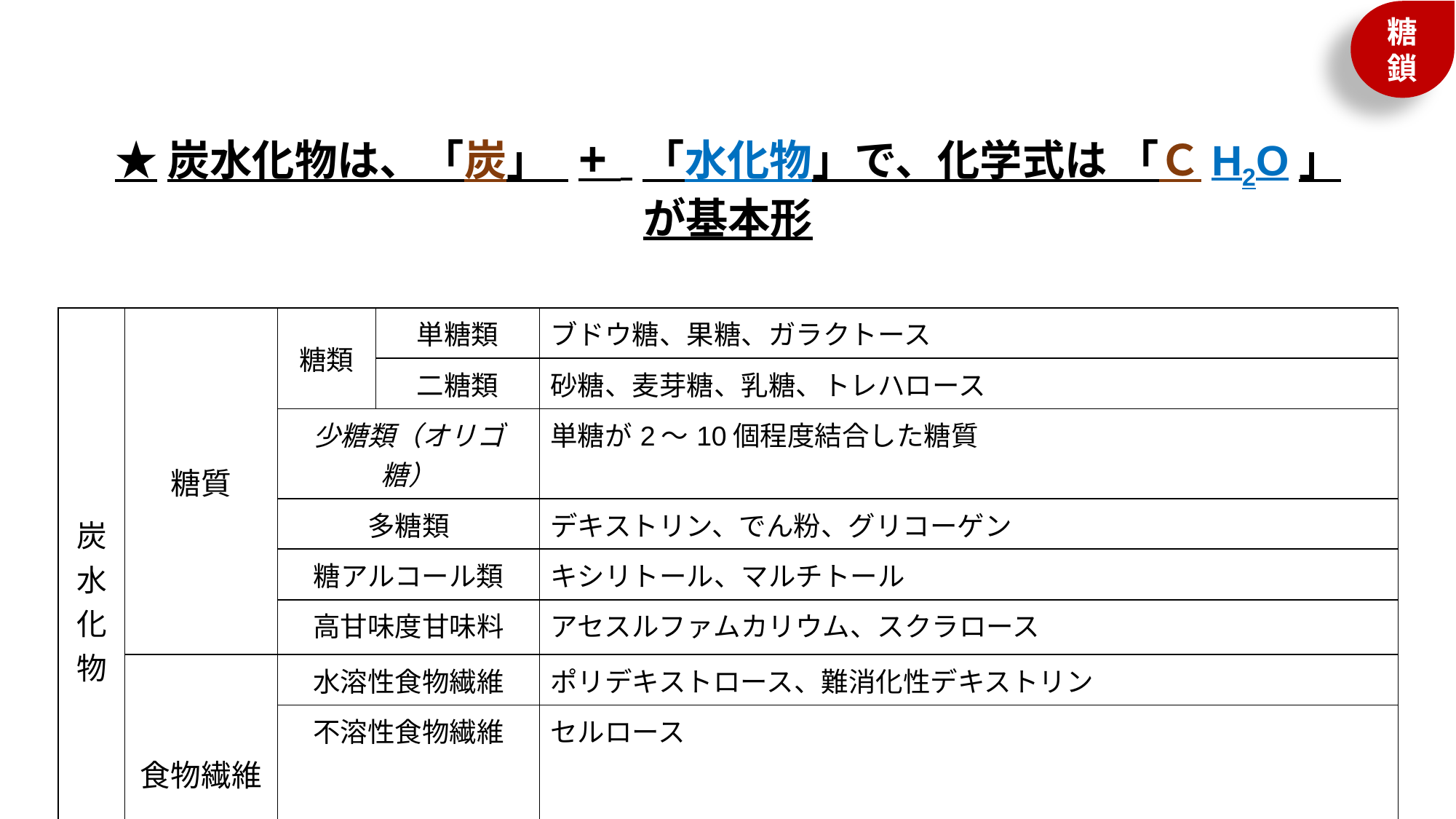

★炭水化物は、「炭」  +  「水化物」で、化学式は 「ＣH2O」が基本形
| 炭水化物 | 糖質 | 糖類 | 単糖類 | ブドウ糖、果糖、ガラクトース |
| --- | --- | --- | --- | --- |
|  |  |  | 二糖類 | 砂糖、麦芽糖、乳糖、トレハロース |
|  |  | 少糖類（オリゴ糖） |  | 単糖が2～10個程度結合した糖質 |
|  |  | 多糖類 |  | デキストリン、でん粉、グリコーゲン |
|  |  | 糖アルコール類 |  | キシリトール、マルチトール |
|  |  | 高甘味度甘味料 |  | アセスルファムカリウム、スクラロース |
|  | 食物繊維 | 水溶性食物繊維 |  | ポリデキストロース、難消化性デキストリン |
|  |  | 不溶性食物繊維 |  | セルロース |